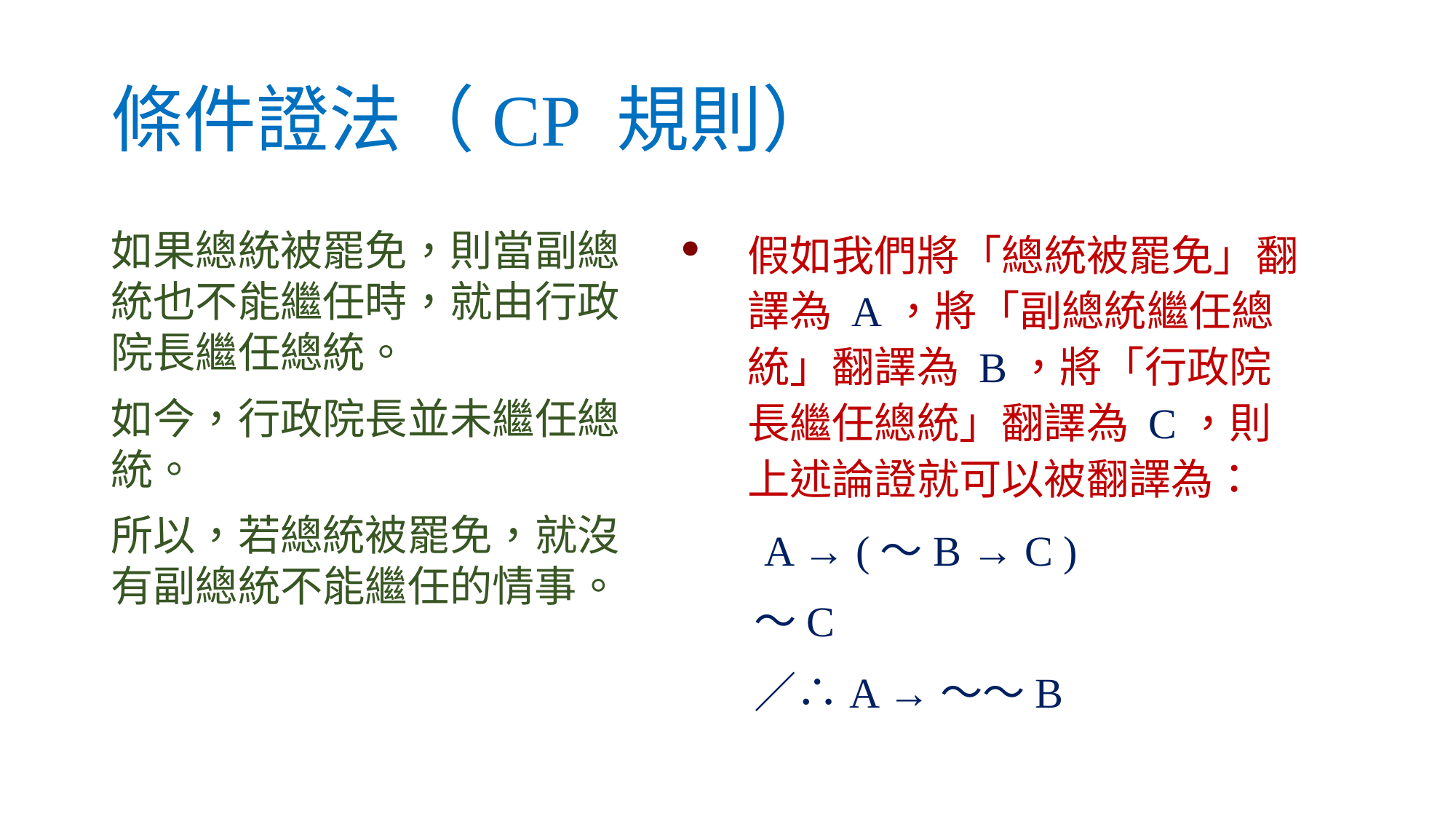

# 條件證法（CP 規則）
如果總統被罷免，則當副總統也不能繼任時，就由行政院長繼任總統。
如今，行政院長並未繼任總統。
所以，若總統被罷免，就沒有副總統不能繼任的情事。
假如我們將「總統被罷免」翻譯為 A，將「副總統繼任總統」翻譯為 B，將「行政院長繼任總統」翻譯為 C，則上述論證就可以被翻譯為：
　   A → (～B → C )
　   ～C
　   ／∴A →～～B